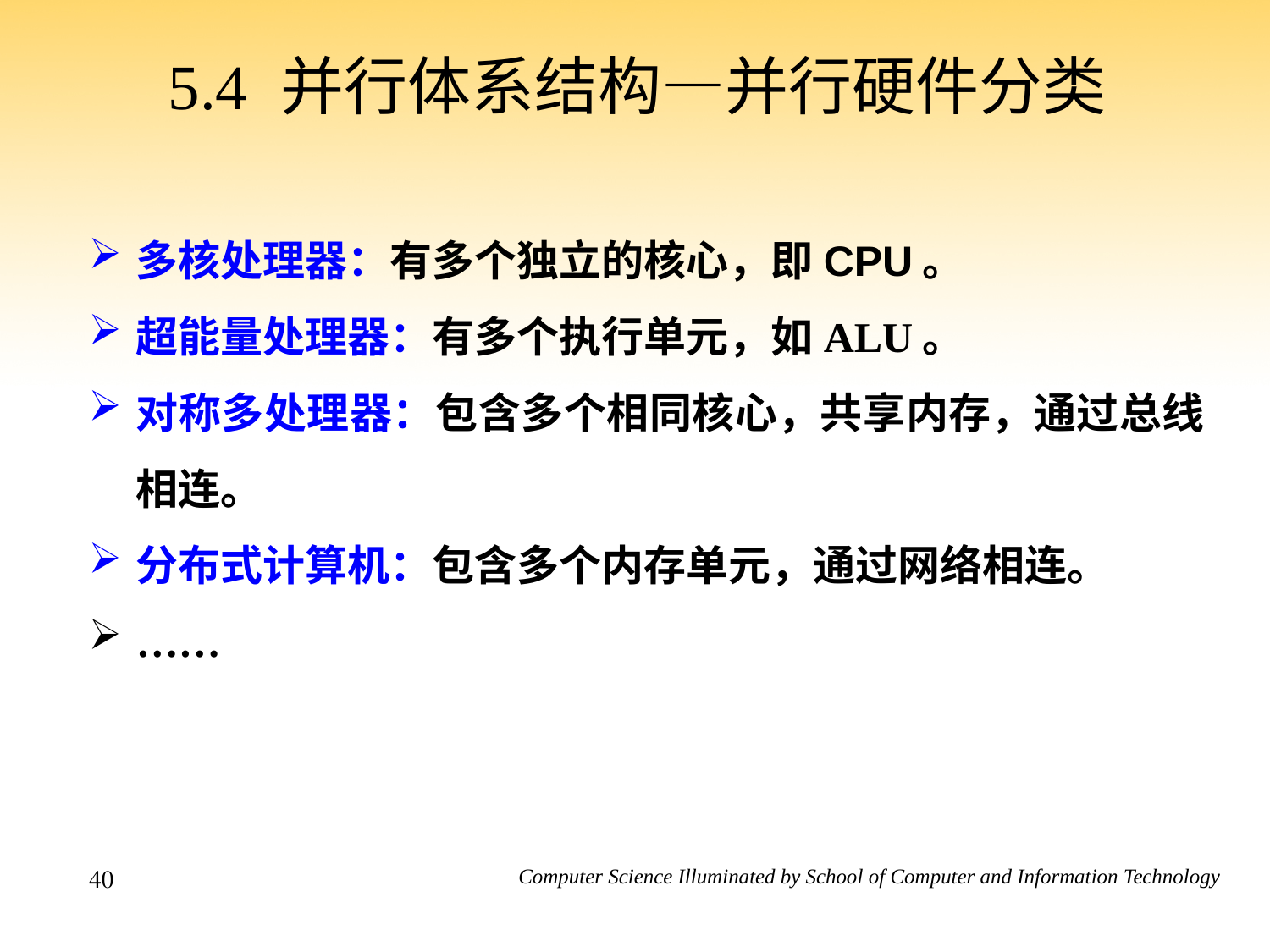

# 5.4 并行体系结构—并行硬件分类
多核处理器：有多个独立的核心，即CPU。
超能量处理器：有多个执行单元，如ALU。
对称多处理器：包含多个相同核心，共享内存，通过总线相连。
分布式计算机：包含多个内存单元，通过网络相连。
……

40